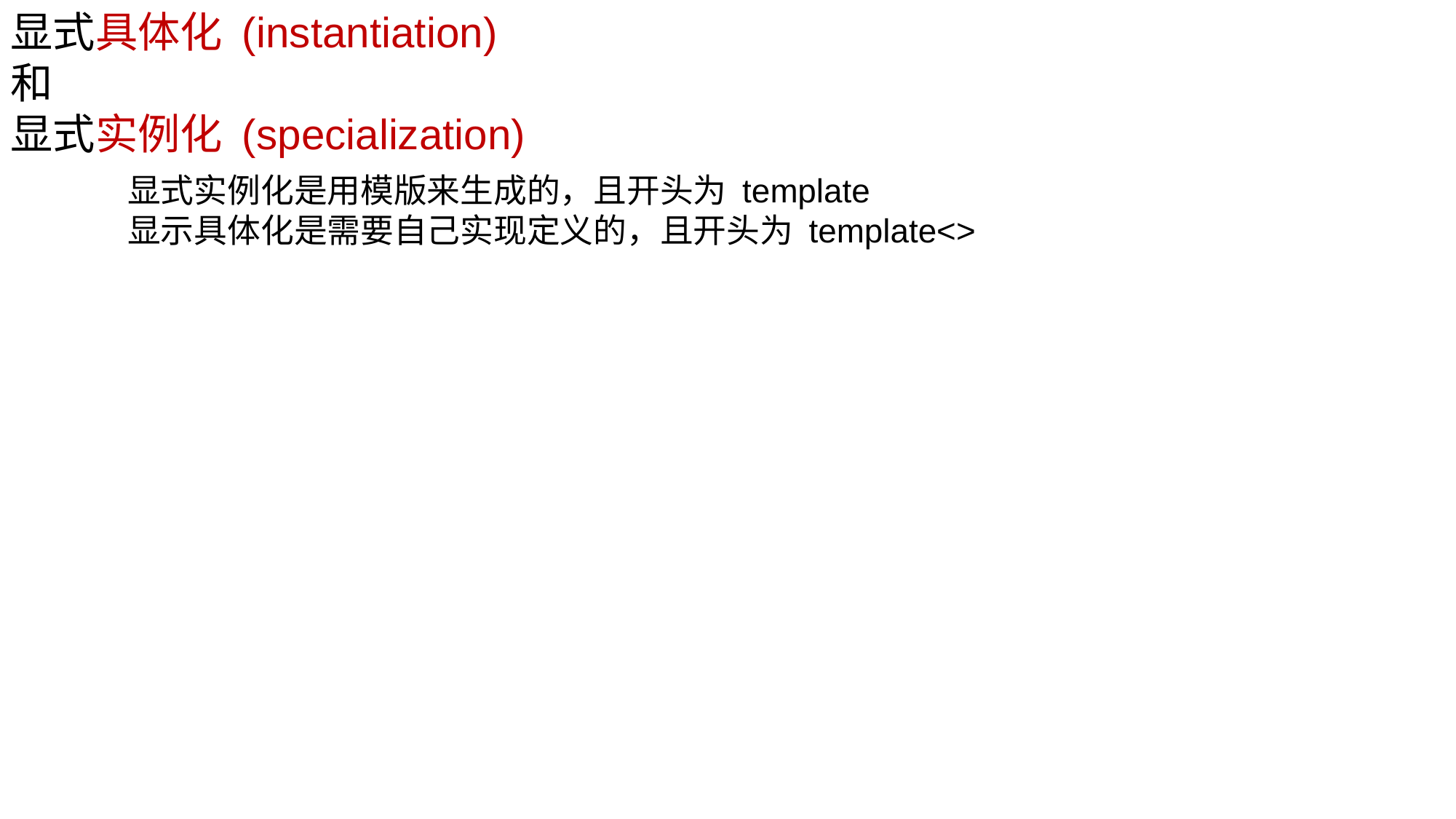

显式具体化 (instantiation) 和
显式实例化 (specialization)
显式实例化是用模版来生成的，且开头为 template
显示具体化是需要自己实现定义的，且开头为 template<>